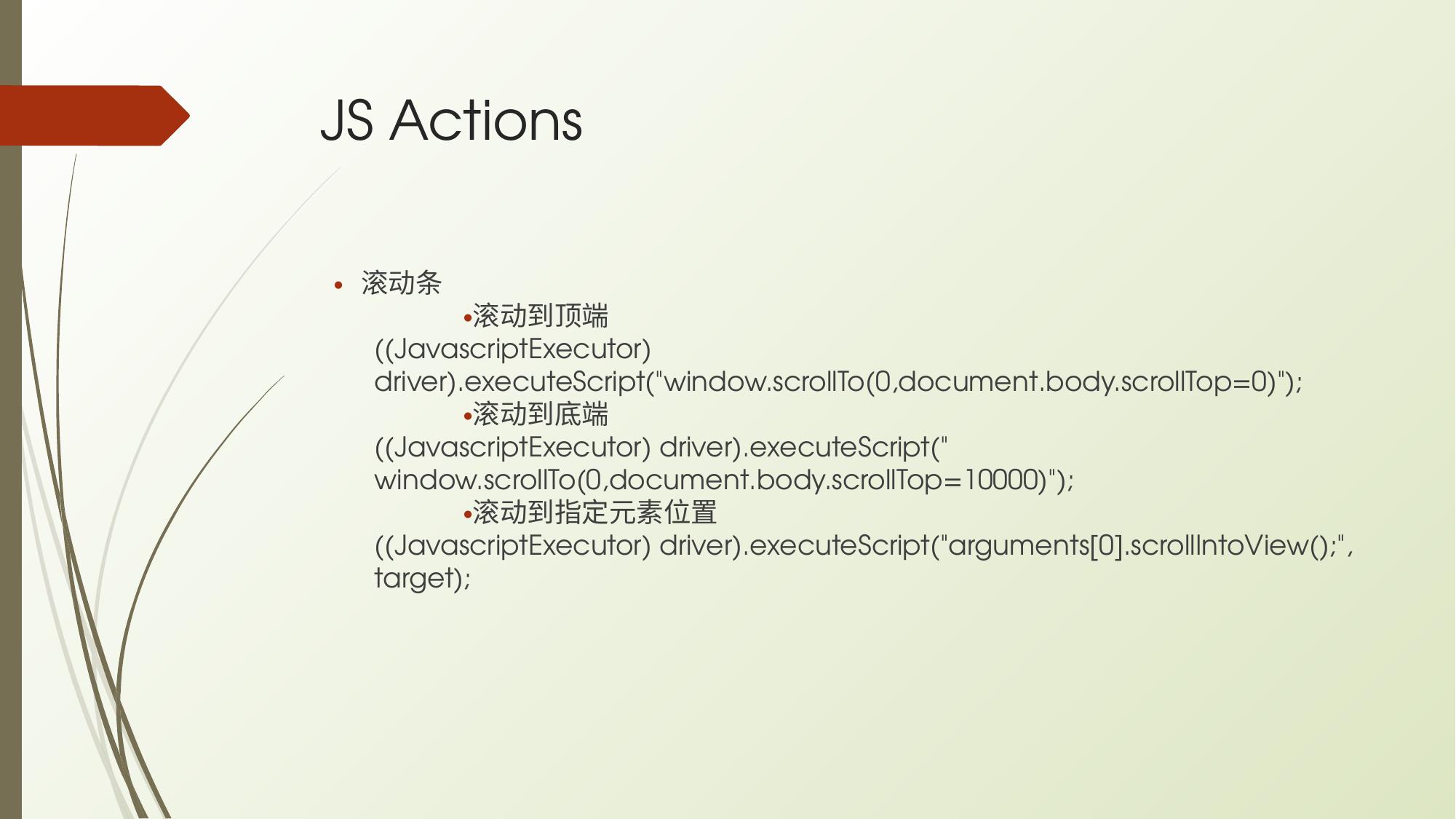

# JS Actions
滚动条
滚动到顶端
((JavascriptExecutor) driver).executeScript("window.scrollTo(0,document.body.scrollTop=0)");
滚动到底端
((JavascriptExecutor) driver).executeScript(" window.scrollTo(0,document.body.scrollTop=10000)");
滚动到指定元素位置
((JavascriptExecutor) driver).executeScript("arguments[0].scrollIntoView();", target);